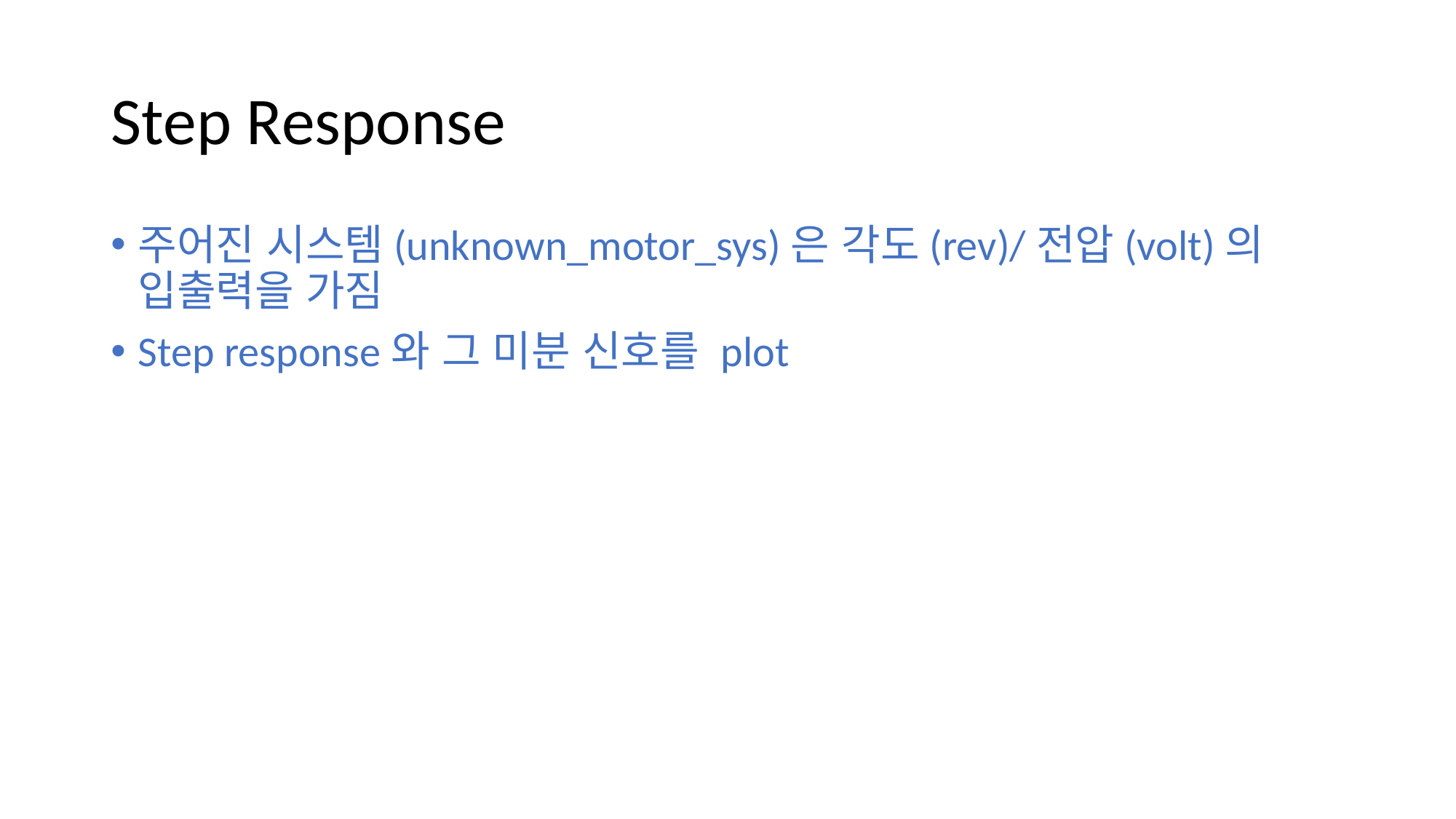

# Step Response
주어진 시스템(unknown_motor_sys)은 각도(rev)/전압(volt)의 입출력을 가짐
Step response와 그 미분 신호를 plot